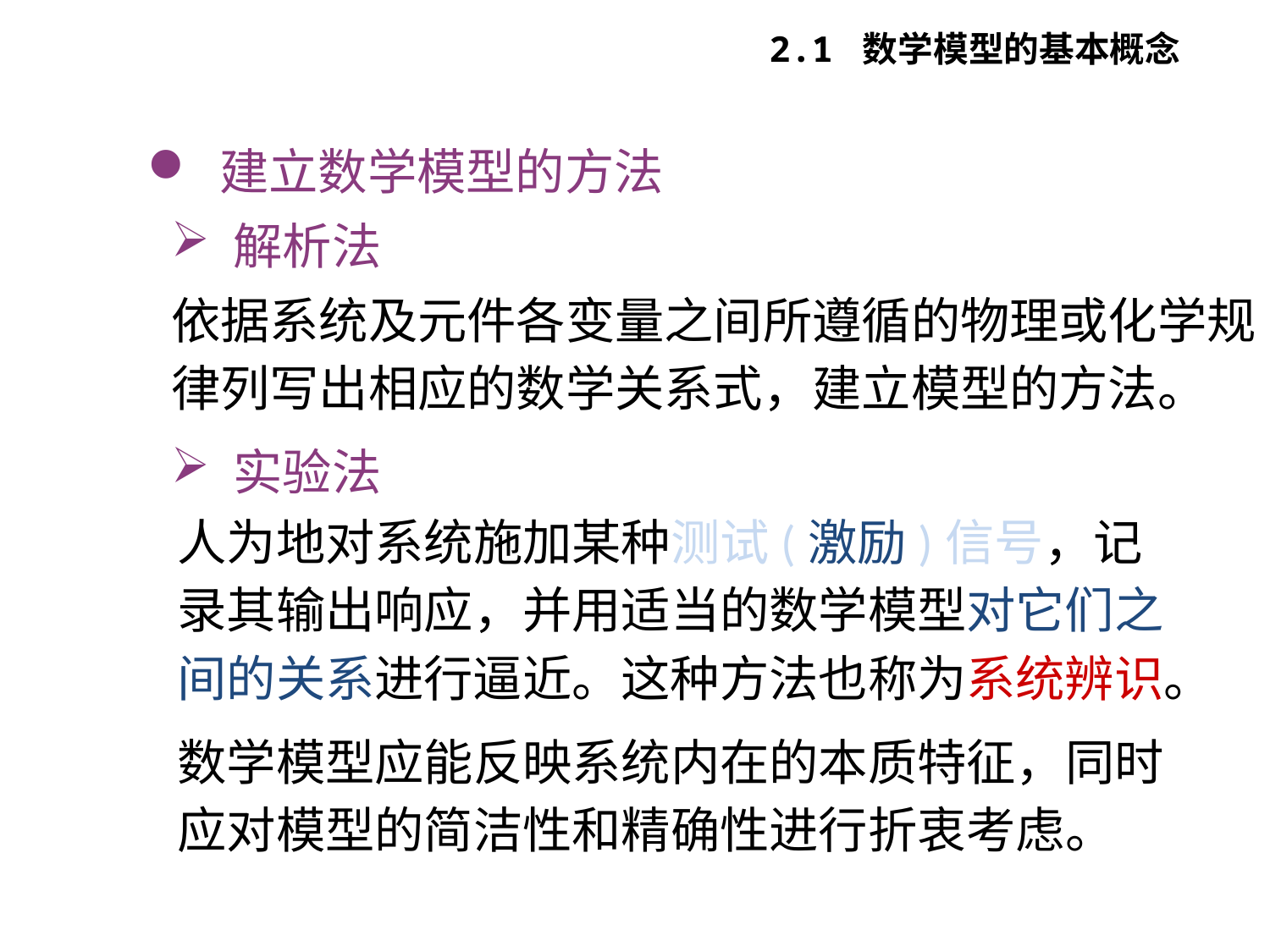

2.1 数学模型的基本概念
 建立数学模型的方法
 解析法
依据系统及元件各变量之间所遵循的物理或化学规律列写出相应的数学关系式，建立模型的方法。
 实验法
人为地对系统施加某种测试(激励)信号，记录其输出响应，并用适当的数学模型对它们之间的关系进行逼近。这种方法也称为系统辨识。
数学模型应能反映系统内在的本质特征，同时应对模型的简洁性和精确性进行折衷考虑。
192
8